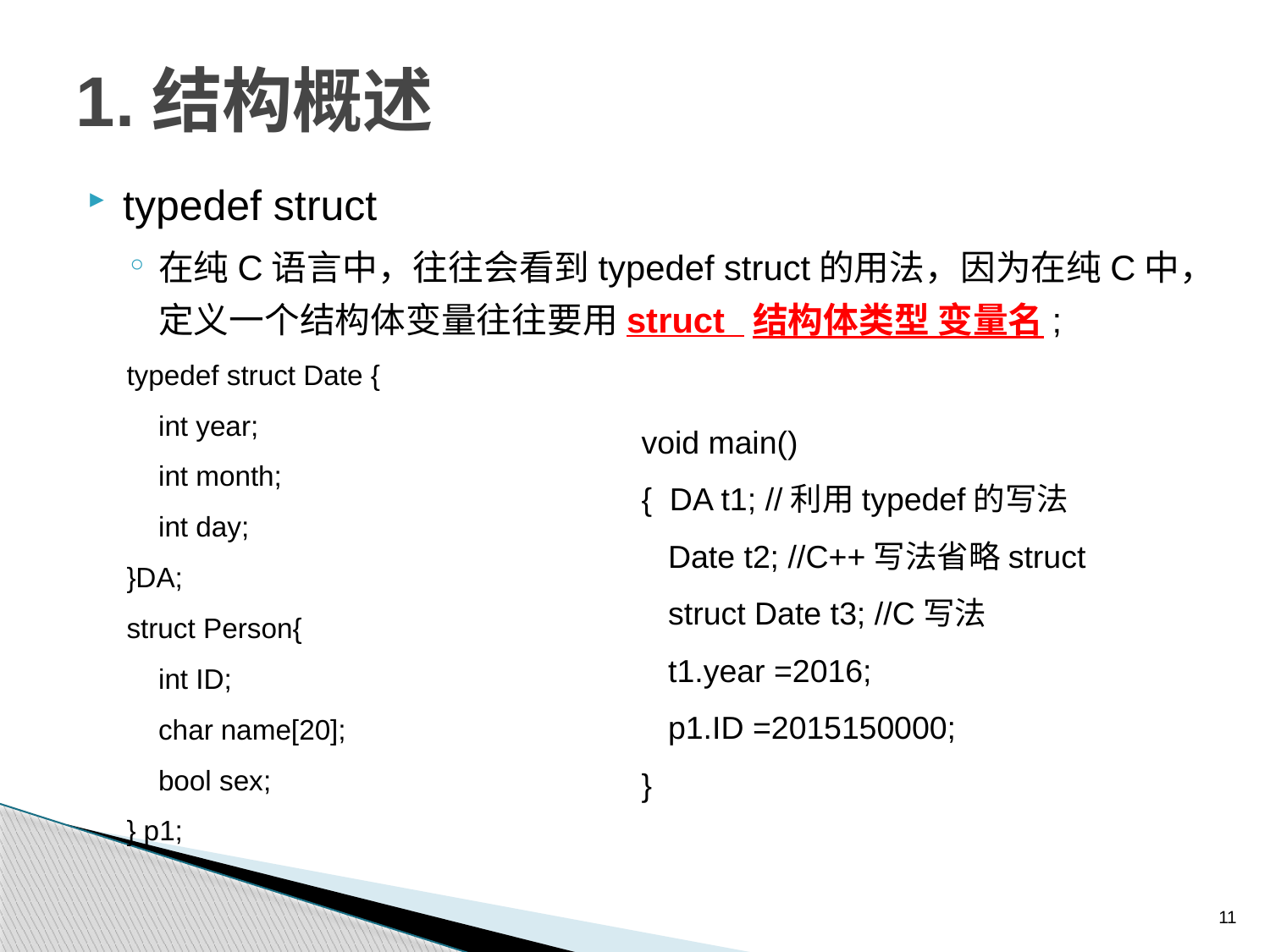

# 1.结构概述
typedef struct
在纯C语言中，往往会看到typedef struct的用法，因为在纯C中，定义一个结构体变量往往要用struct  结构体类型 变量名;
typedef struct Date {
	int year;
	int month;
	int day;
}DA;
struct Person{
	int ID;
	char name[20];
	bool sex;
} p1;

void main()
{  DA t1; //利用typedef的写法
   Date t2; //C++写法省略struct
   struct Date t3; //C写法
   t1.year =2016;
   p1.ID =2015150000;
}
11